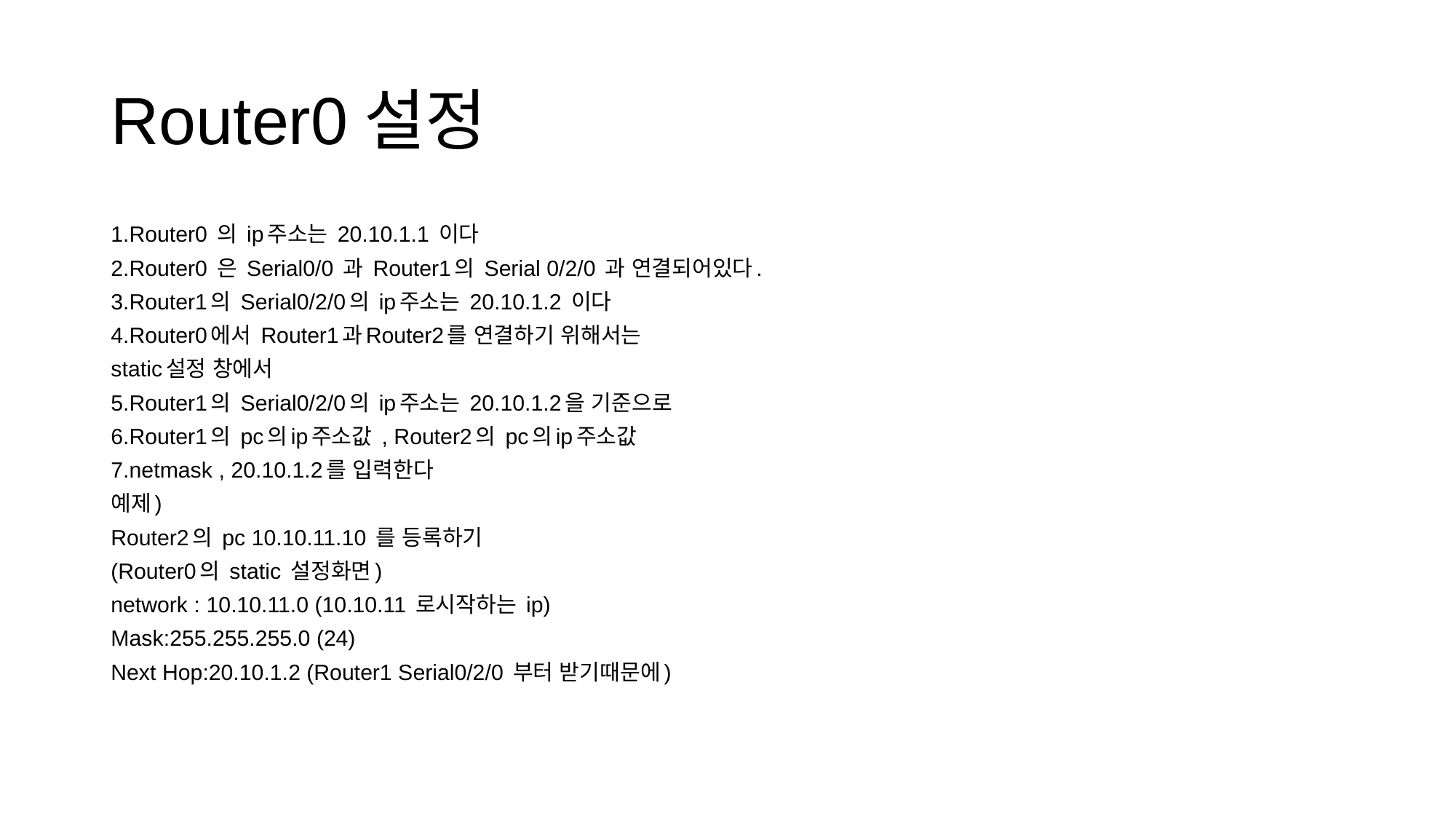

# Router0설정
1.Router0 의 ip주소는 20.10.1.1 이다
2.Router0 은 Serial0/0 과 Router1의 Serial 0/2/0 과 연결되어있다.
3.Router1의 Serial0/2/0의 ip주소는 20.10.1.2 이다
4.Router0에서 Router1과Router2를 연결하기 위해서는
static설정 창에서
5.Router1의 Serial0/2/0의 ip주소는 20.10.1.2을 기준으로
6.Router1의 pc의ip주소값 , Router2의 pc의ip주소값
7.netmask , 20.10.1.2를 입력한다
예제)
Router2의 pc 10.10.11.10 를 등록하기
(Router0의 static 설정화면)
network : 10.10.11.0 (10.10.11 로시작하는 ip)
Mask:255.255.255.0 (24)
Next Hop:20.10.1.2 (Router1 Serial0/2/0 부터 받기때문에)